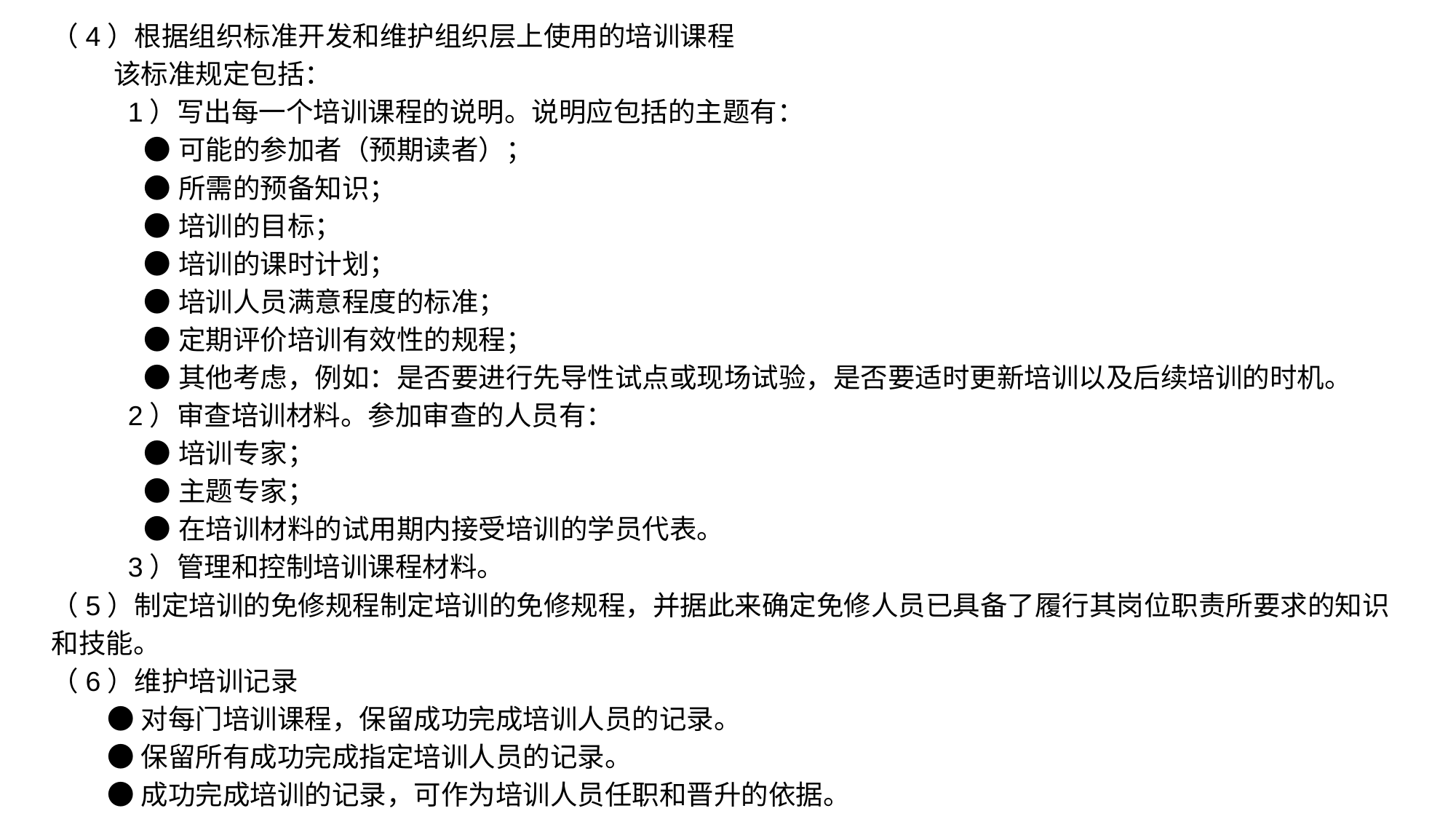

（4）根据组织标准开发和维护组织层上使用的培训课程
         该标准规定包括：
          1）写出每一个培训课程的说明。说明应包括的主题有：
               ●可能的参加者（预期读者）；
               ●所需的预备知识；
               ●培训的目标；
               ●培训的课时计划；
               ●培训人员满意程度的标准；
               ●定期评价培训有效性的规程；
               ●其他考虑，例如：是否要进行先导性试点或现场试验，是否要适时更新培训以及后续培训的时机。
          2）审查培训材料。参加审查的人员有：
               ●培训专家；
               ●主题专家；
               ●在培训材料的试用期内接受培训的学员代表。
          3）管理和控制培训课程材料。
（5）制定培训的免修规程制定培训的免修规程，并据此来确定免修人员已具备了履行其岗位职责所要求的知识和技能。
（6）维护培训记录
         ●对每门培训课程，保留成功完成培训人员的记录。
         ●保留所有成功完成指定培训人员的记录。
         ●成功完成培训的记录，可作为培训人员任职和晋升的依据。